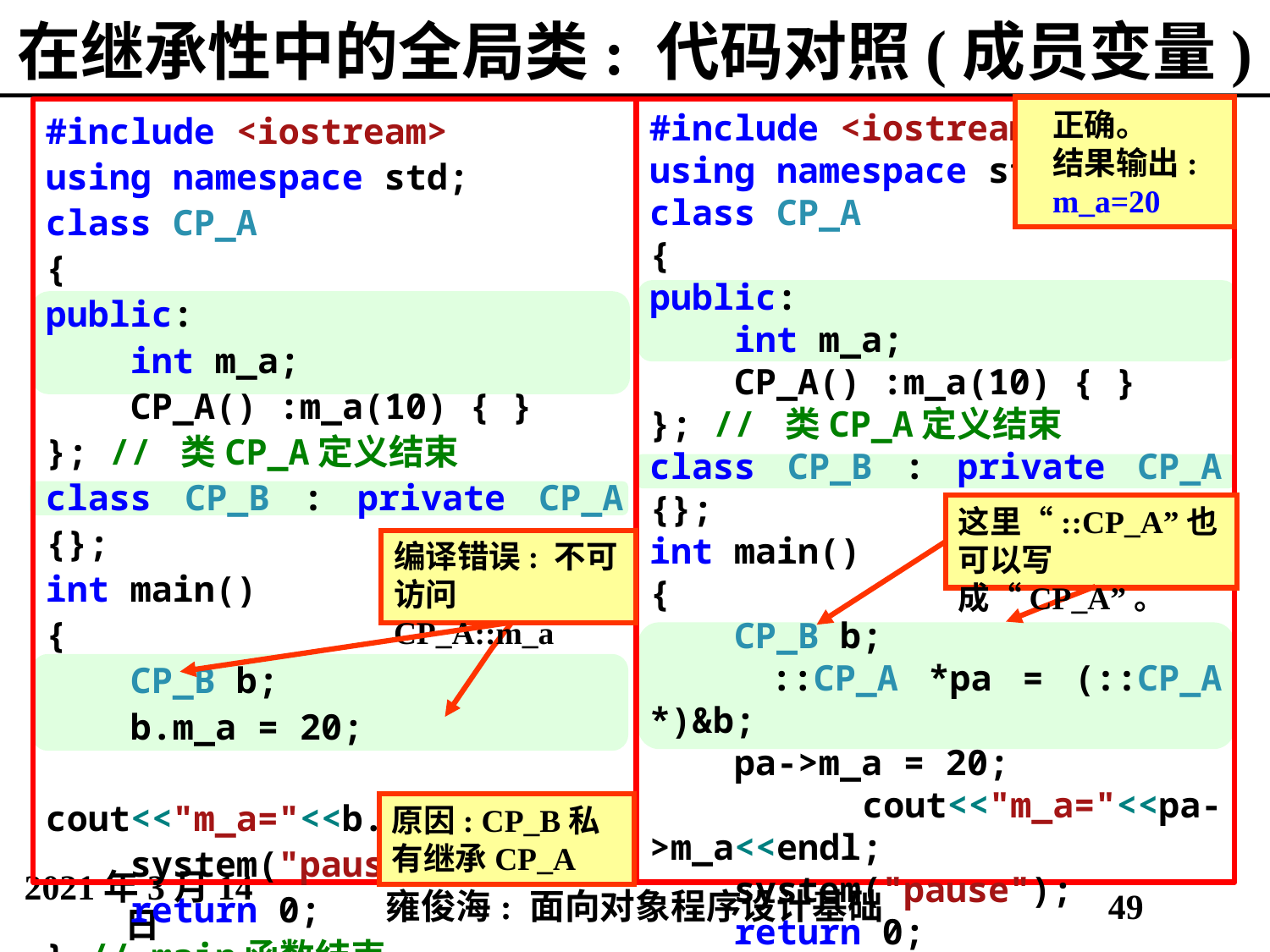

# 在继承性中的全局类: 代码对照(成员变量)

正确。
结果输出:
m_a=20
#include <iostream>
using namespace std;
class CP_A
{
public:
    int m_a;
    CP_A() :m_a(10) { }
}; // 类CP_A定义结束
class CP_B : private CP_A {};
int main()
{
    CP_B b;
    b.m_a = 20;
    cout<<"m_a="<<b.m_a<<endl;
    system("pause");
    return 0;
} // main函数结束
#include <iostream>
using namespace std;
class CP_A
{
public:
    int m_a;
    CP_A() :m_a(10) { }
}; // 类CP_A定义结束
class CP_B : private CP_A {};
int main()
{
    CP_B b;
    ::CP_A *pa = (::CP_A *)&b;
    pa->m_a = 20;
    cout<<"m_a="<<pa->m_a<<endl;
    system("pause");
    return 0;
} // main函数结束

这里“::CP_A”也可以写成“CP_A”。
编译错误: 不可访问CP_A::m_a

原因: CP_B私有继承CP_A
2021年3月14日
雍俊海: 面向对象程序设计基础
49